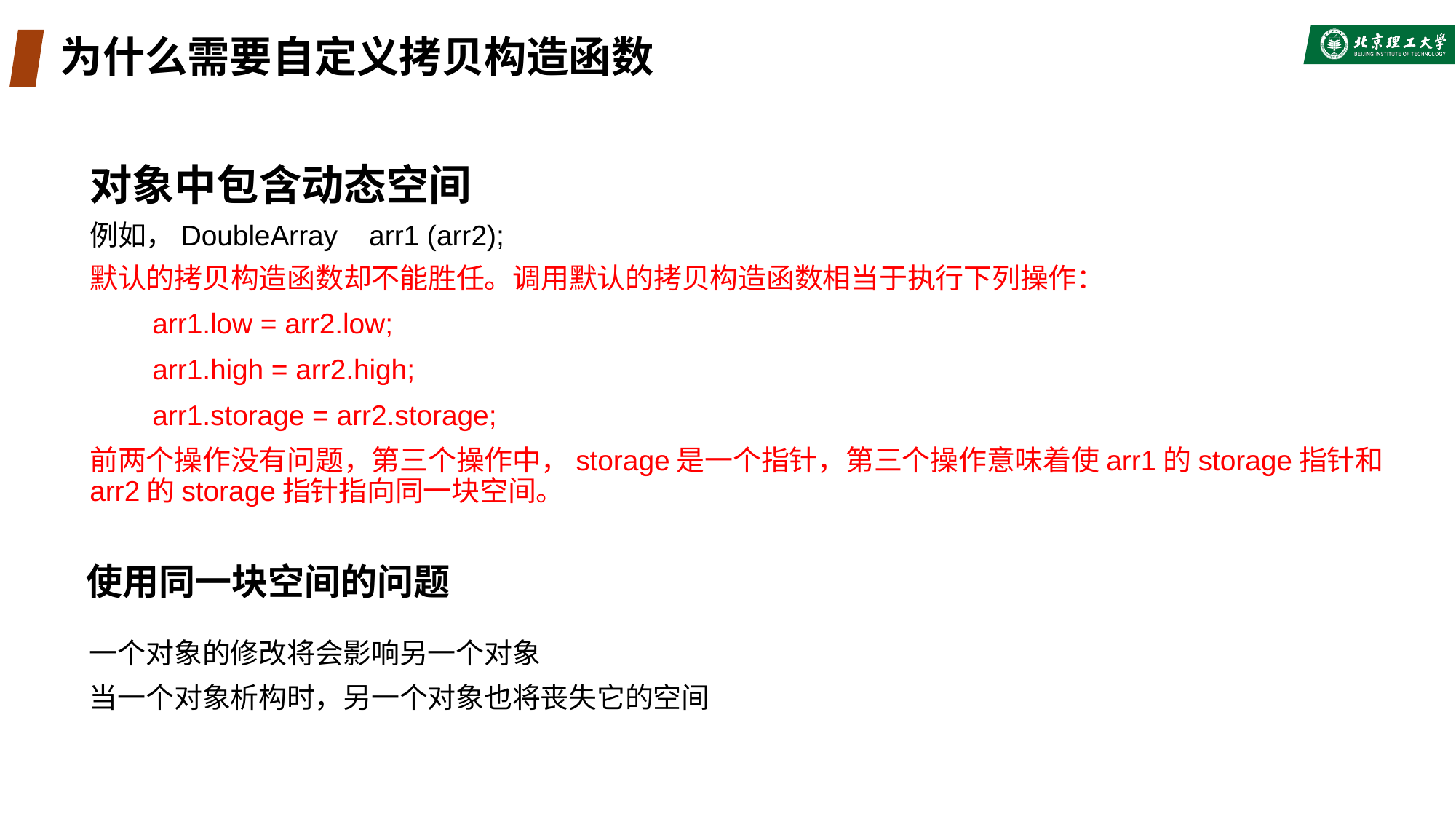

# 为什么需要自定义拷贝构造函数
对象中包含动态空间
例如，DoubleArray    arr1 (arr2);
默认的拷贝构造函数却不能胜任。调用默认的拷贝构造函数相当于执行下列操作：
        arr1.low = arr2.low;
        arr1.high = arr2.high;
        arr1.storage = arr2.storage;
前两个操作没有问题，第三个操作中，storage是一个指针，第三个操作意味着使arr1的storage指针和arr2的storage指针指向同一块空间。
使用同一块空间的问题
一个对象的修改将会影响另一个对象
当一个对象析构时，另一个对象也将丧失它的空间